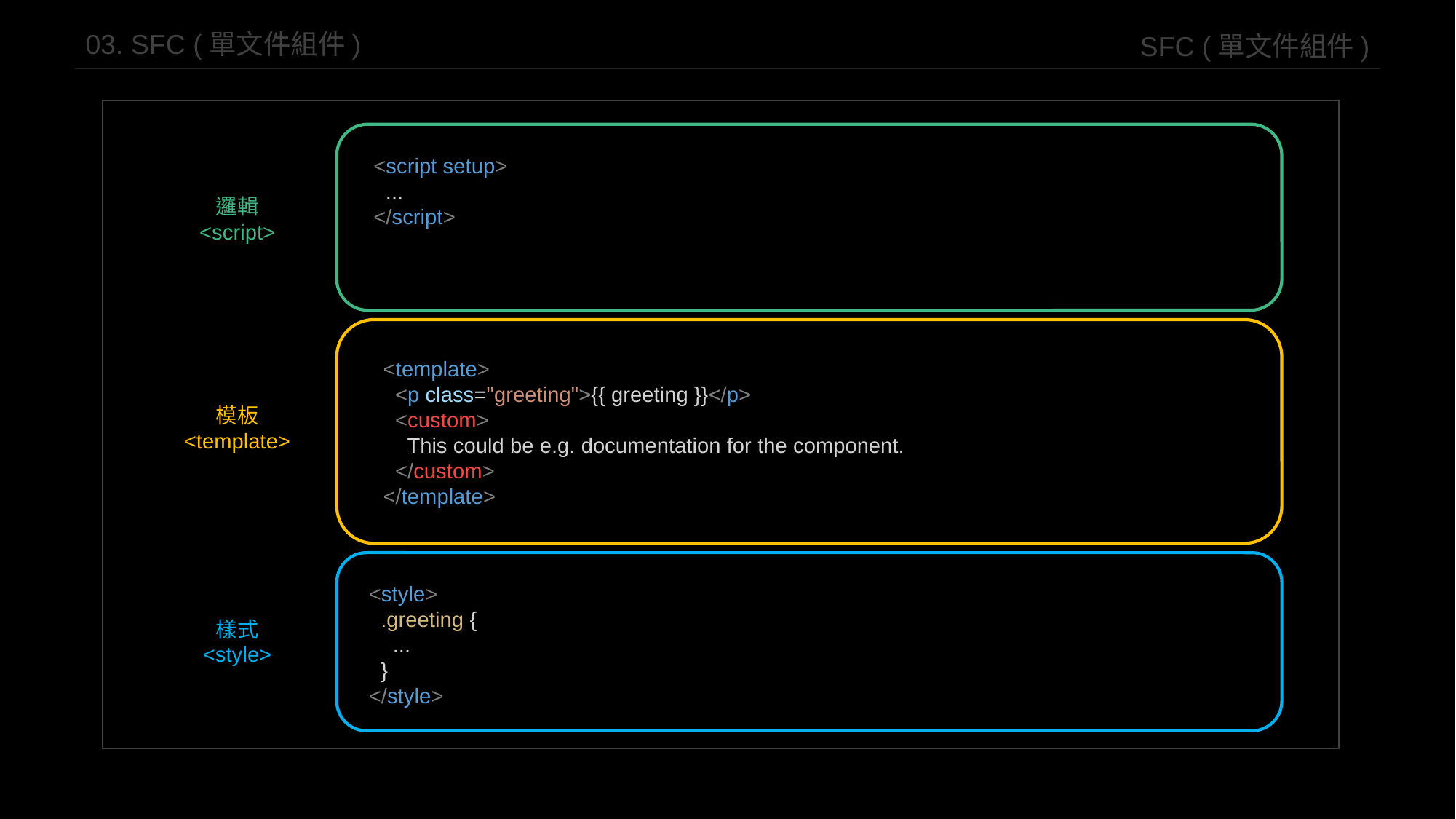

SFC (單文件組件)
03. SFC (單文件組件)

<script setup>
  ...
</script>
邏輯
<script>

<template>
  <p class="greeting">{{ greeting }}</p>
  <custom>
    This could be e.g. documentation for the component.
  </custom>
</template>
模板
<template>

<style>
  .greeting {
    ...
  }
</style>
樣式
<style>